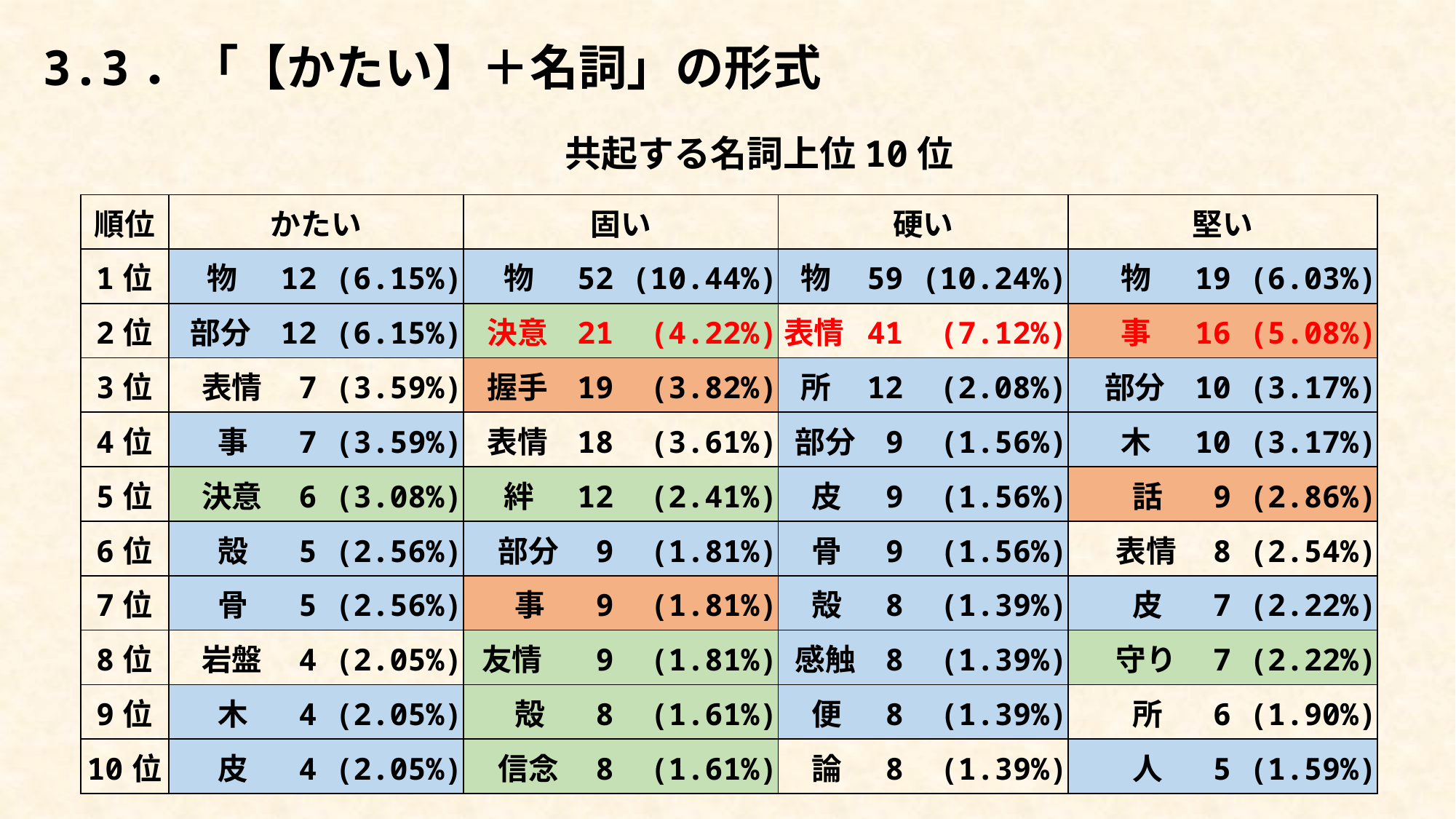

3.3．「【かたい】＋名詞」の形式
共起する名詞上位10位
| 順位 | かたい | 固い | 硬い | 堅い |
| --- | --- | --- | --- | --- |
| 1位 | 物 12 (6.15%) | 物 52 (10.44%) | 物 59 (10.24%) | 物 19 (6.03%) |
| 2位 | 部分 12 (6.15%) | 決意 21 (4.22%) | 表情 41 (7.12%) | 事 16 (5.08%) |
| 3位 | 表情 7 (3.59%) | 握手 19 (3.82%) | 所 12 (2.08%) | 部分 10 (3.17%) |
| 4位 | 事 7 (3.59%) | 表情 18 (3.61%) | 部分 9 (1.56%) | 木 10 (3.17%) |
| 5位 | 決意 6 (3.08%) | 絆 12 (2.41%) | 皮 9 (1.56%) | 話 9 (2.86%) |
| 6位 | 殻 5 (2.56%) | 部分 9 (1.81%) | 骨 9 (1.56%) | 表情 8 (2.54%) |
| 7位 | 骨 5 (2.56%) | 事 9 (1.81%) | 殻 8 (1.39%) | 皮 7 (2.22%) |
| 8位 | 岩盤 4 (2.05%) | 友情 　 9 (1.81%) | 感触 8 (1.39%) | 守り 7 (2.22%) |
| 9位 | 木 4 (2.05%) | 殻 8 (1.61%) | 便 8 (1.39%) | 所 6 (1.90%) |
| 10位 | 皮 4 (2.05%) | 信念 8 (1.61%) | 論 8 (1.39%) | 人 5 (1.59%) |